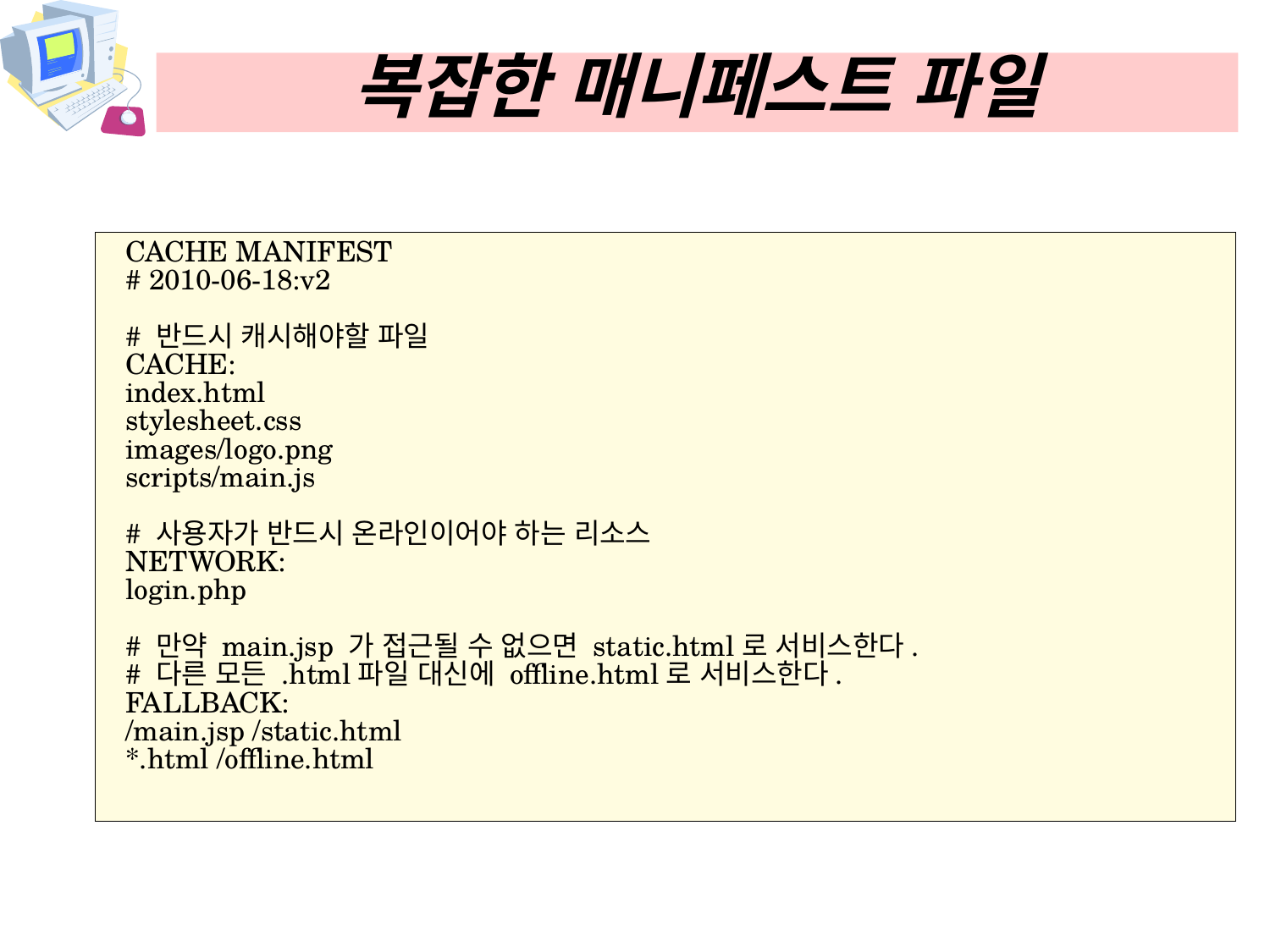

# 복잡한 매니페스트 파일
CACHE MANIFEST
# 2010-06-18:v2

# 반드시 캐시해야할 파일
CACHE:
index.html
stylesheet.css
images/logo.png
scripts/main.js

# 사용자가 반드시 온라인이어야 하는 리소스
NETWORK:
login.php

# 만약 main.jsp 가 접근될 수 없으면 static.html로 서비스한다.
# 다른 모든 .html파일 대신에 offline.html로 서비스한다.
FALLBACK:
/main.jsp /static.html
*.html /offline.html